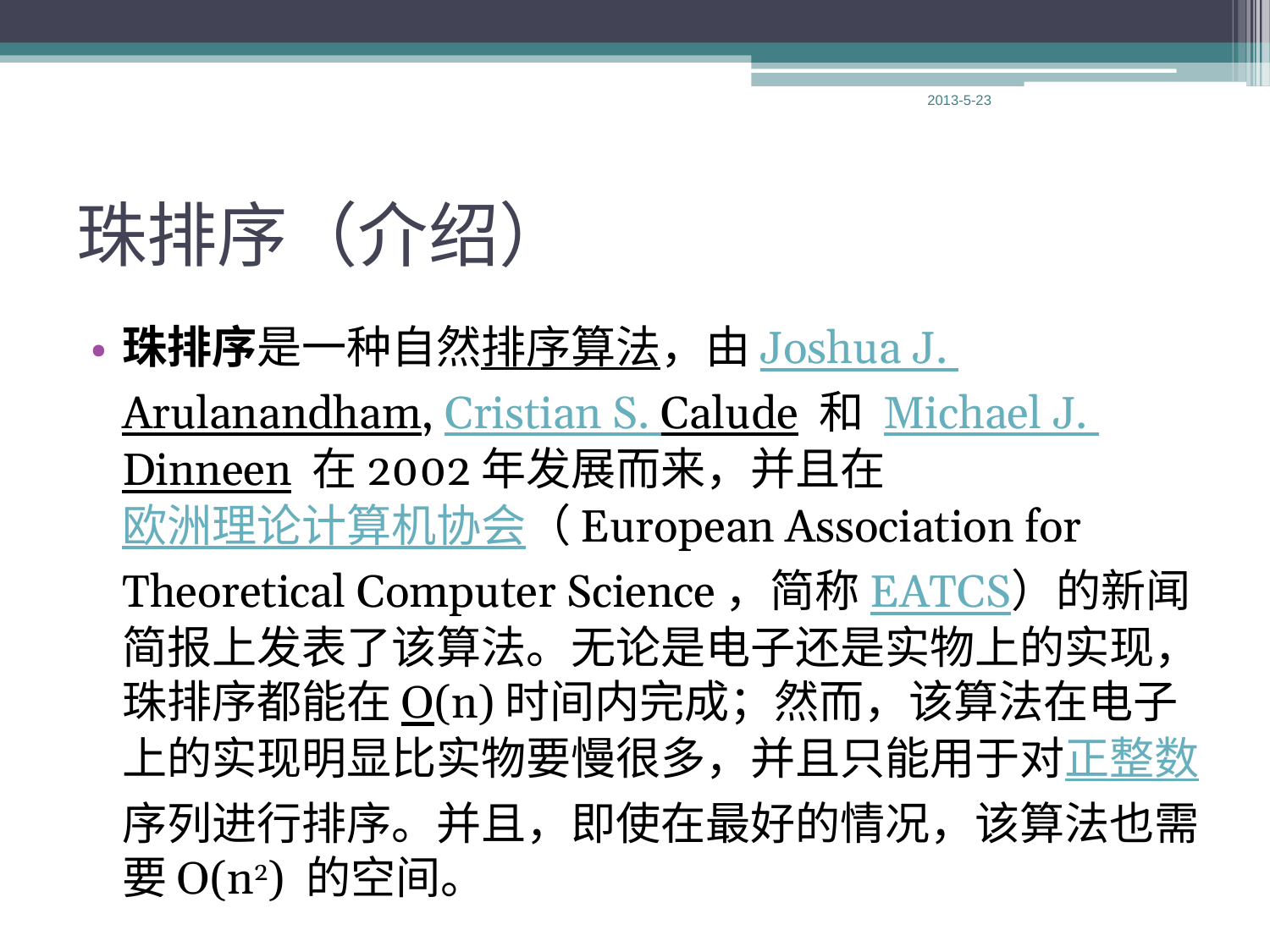

2013-5-23
# 珠排序（介绍）
珠排序是一种自然排序算法，由Joshua J. Arulanandham, Cristian S. Calude 和 Michael J. Dinneen 在2002年发展而来，并且在欧洲理论计算机协会（European Association for Theoretical Computer Science，简称EATCS）的新闻简报上发表了该算法。无论是电子还是实物上的实现，珠排序都能在O(n)时间内完成；然而，该算法在电子上的实现明显比实物要慢很多，并且只能用于对正整数序列进行排序。并且，即使在最好的情况，该算法也需要O(n2) 的空间。